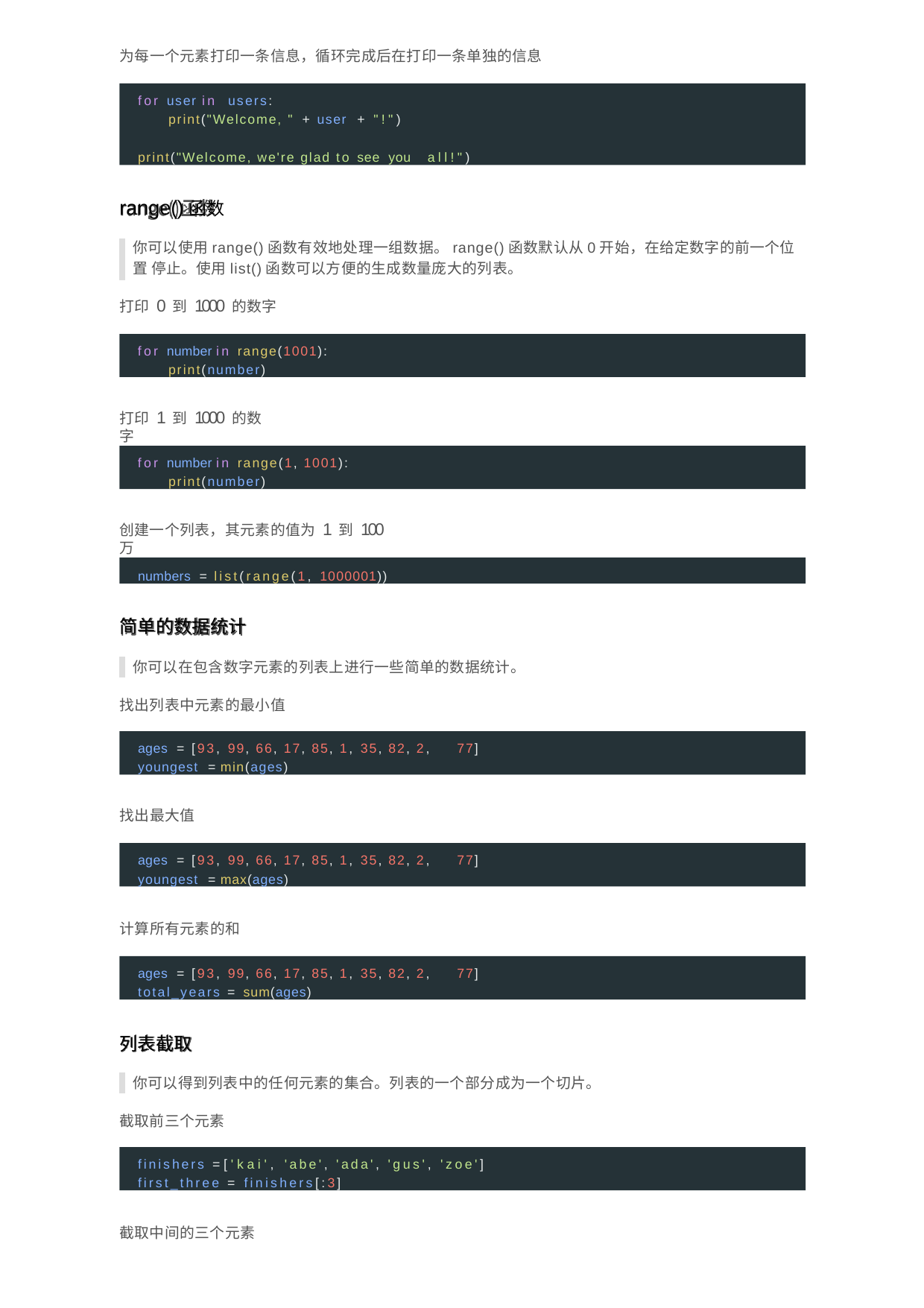

为每⼀个元素打印⼀条信息，循环完成后在打印⼀条单独的信息
for user in users:
print("Welcome, " +  user  +  "!")

print("Welcome, we're glad to see  you   all!")
range()函数
你可以使用range()函数有效地处理一组数据。range()函数默认从0开始，在给定数字的前一个位置 停止。使用list()函数可以方便的生成数量庞大的列表。

打印 0 到 1000 的数字

for number in range(1001):  print(number)
打印 1 到 1000 的数字
for number in range(1, 1001):  print(number)
创建⼀个列表，其元素的值为 1 到 100 万
numbers  =  list(range(1, 1000001))
简单的数据统计

你可以在包含数字元素的列表上进行一些简单的数据统计。

找出列表中元素的最⼩值

ages  =  [93, 99, 66, 17, 85, 1, 35, 82, 2,    77]
youngest  = min(ages)
找出最⼤值
ages  =  [93, 99, 66, 17, 85, 1, 35, 82, 2,    77]
youngest  = max(ages)
计算所有元素的和
ages  =  [93, 99, 66, 17, 85, 1, 35, 82, 2,    77]
total_years =  sum(ages)
列表截取

你可以得到列表中的任何元素的集合。列表的一个部分成为一个切片。

截取前三个元素

finishers = ['kai', 'abe', 'ada', 'gus', 'zoe']  first_three =  finishers[:3]
截取中间的三个元素